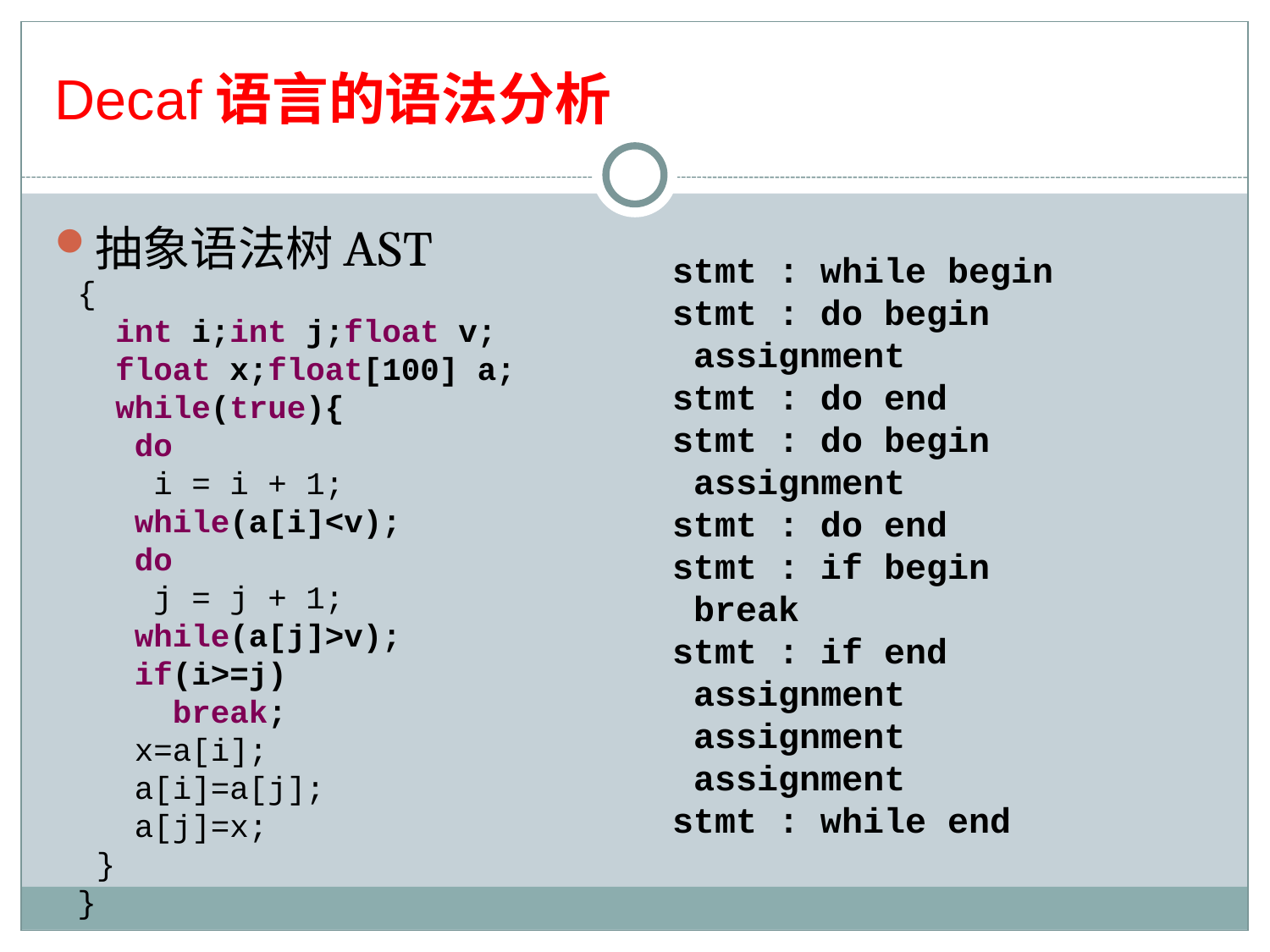

Decaf语言的语法分析
抽象语法树AST

stmt : while begin
stmt : do begin
 assignment
stmt : do end
stmt : do begin
 assignment
stmt : do end
stmt : if begin
 break
stmt : if end
 assignment
 assignment
 assignment
stmt : while end
{
  int i;int j;float v;
  float x;float[100] a;
  while(true){
   do
    i = i + 1;
   while(a[i]<v);
   do
    j = j + 1;
   while(a[j]>v);
   if(i>=j)
     break;
   x=a[i];
   a[i]=a[j];
   a[j]=x;
 }
}